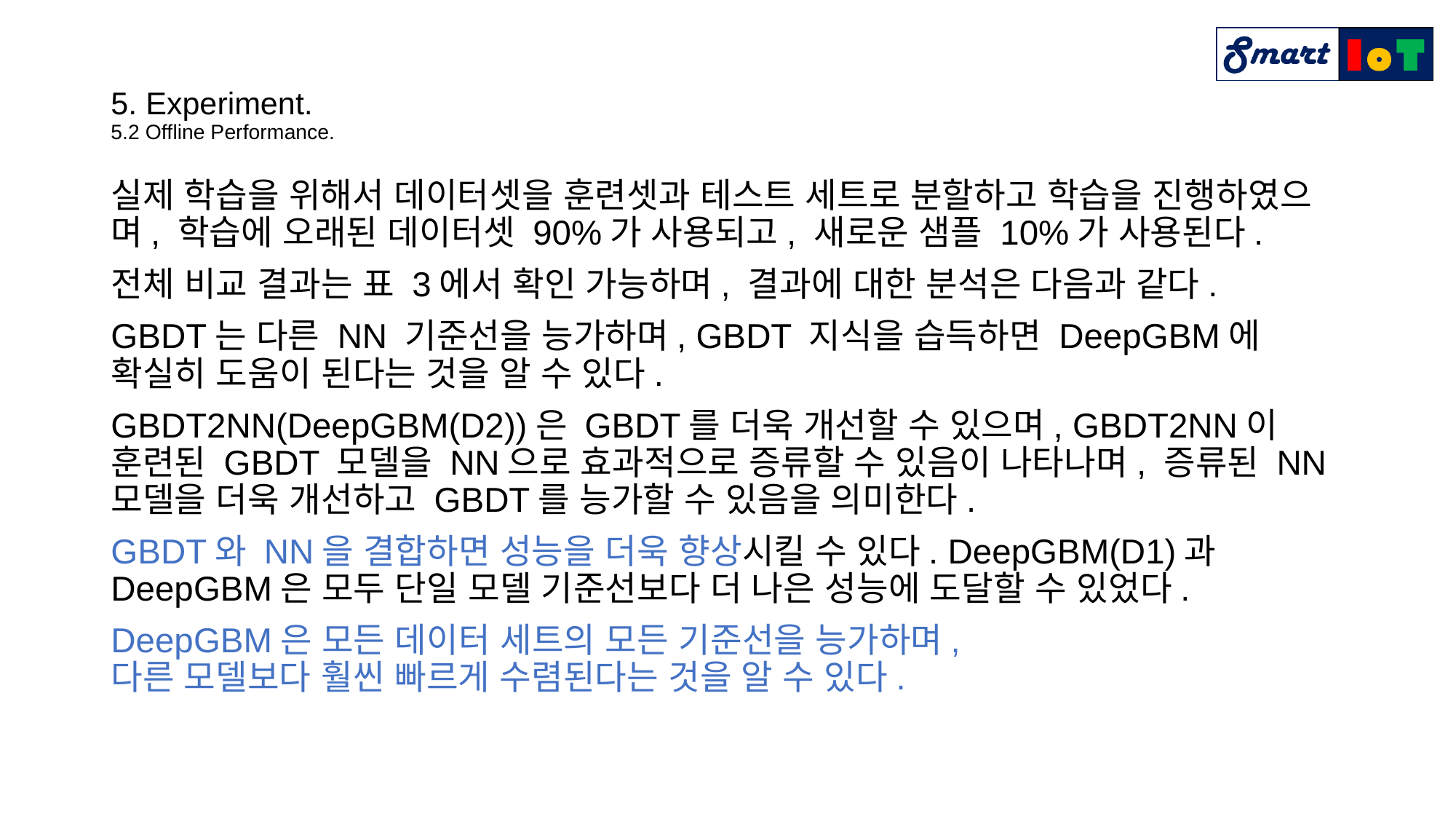

# 5. Experiment. 5.2 Offline Performance.
실제 학습을 위해서 데이터셋을 훈련셋과 테스트 세트로 분할하고 학습을 진행하였으며, 학습에 오래된 데이터셋 90%가 사용되고, 새로운 샘플 10%가 사용된다.
전체 비교 결과는 표 3에서 확인 가능하며, 결과에 대한 분석은 다음과 같다.
GBDT는 다른 NN 기준선을 능가하며, GBDT 지식을 습득하면 DeepGBM에 확실히 도움이 된다는 것을 알 수 있다.
GBDT2NN(DeepGBM(D2))은 GBDT를 더욱 개선할 수 있으며, GBDT2NN이 훈련된 GBDT 모델을 NN으로 효과적으로 증류할 수 있음이 나타나며, 증류된 NN 모델을 더욱 개선하고 GBDT를 능가할 수 있음을 의미한다.
GBDT와 NN을 결합하면 성능을 더욱 향상시킬 수 있다. DeepGBM(D1)과 DeepGBM은 모두 단일 모델 기준선보다 더 나은 성능에 도달할 수 있었다.
DeepGBM은 모든 데이터 세트의 모든 기준선을 능가하며,
다른 모델보다 훨씬 빠르게 수렴된다는 것을 알 수 있다.